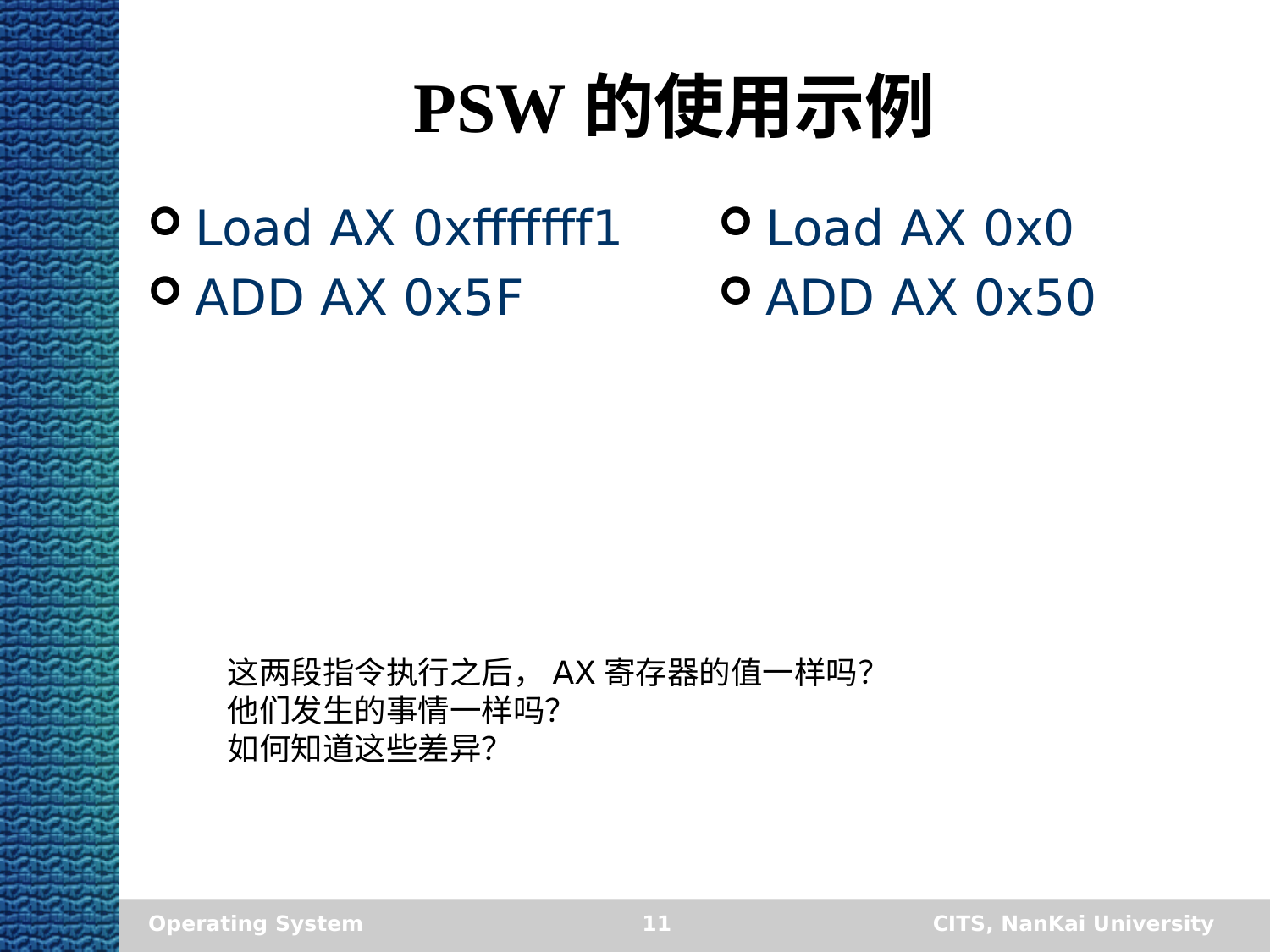

# PSW的使用示例
Load AX 0xfffffff1
ADD AX 0x5F
Load AX 0x0
ADD AX 0x50

这两段指令执行之后，AX寄存器的值一样吗？
他们发生的事情一样吗？
如何知道这些差异？
Operating System
11
CITS, NanKai University